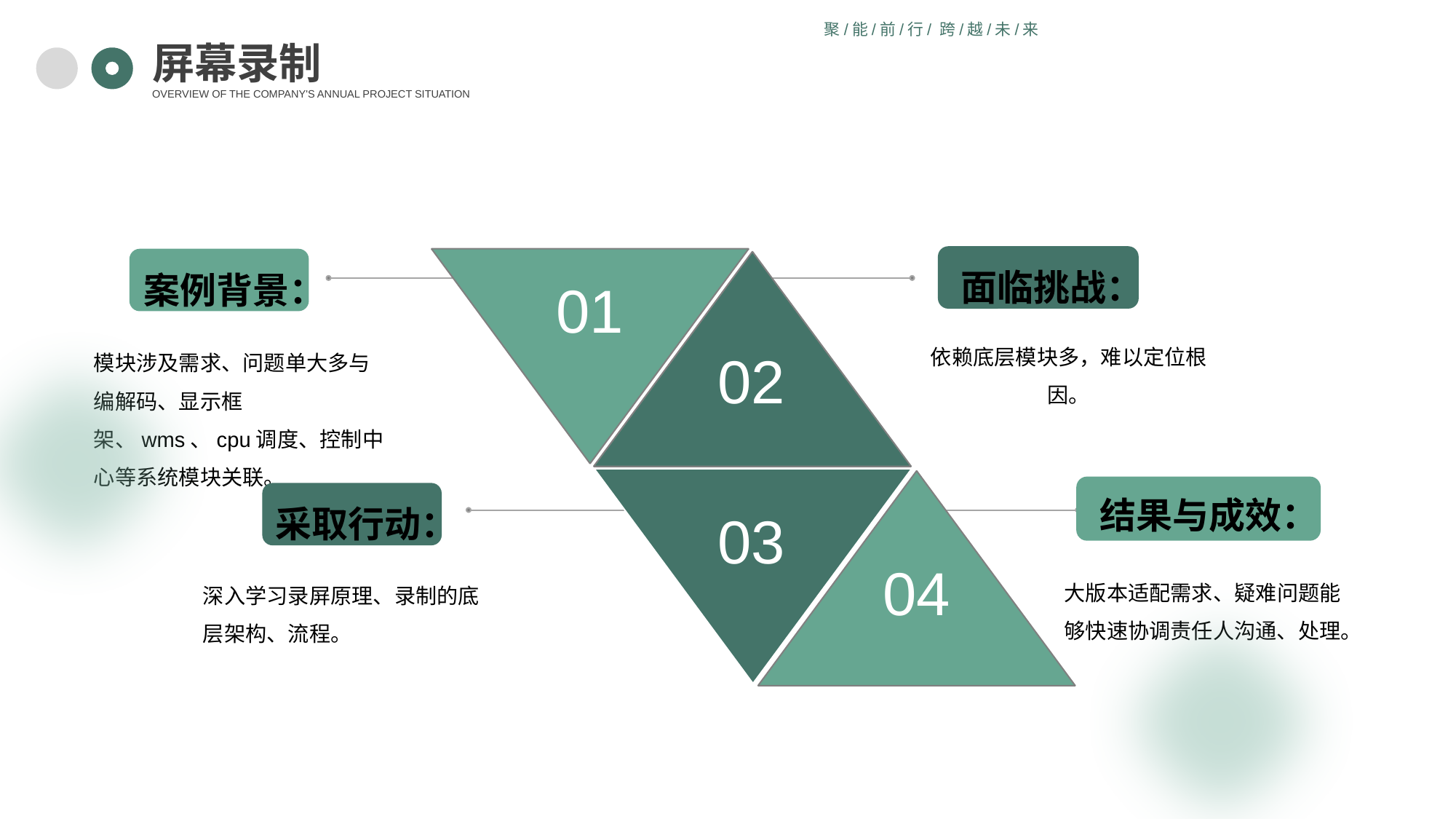

聚/能/前/行/ 跨/越/未/来
屏幕录制
OVERVIEW OF THE COMPANY'S ANNUAL PROJECT SITUATION

面临挑战：

依赖底层模块多，难以定位根因。
案例背景：

模块涉及需求、问题单大多与编解码、显示框架、wms、cpu调度、控制中心等系统模块关联。

01
02

03
04

结果与成效：

大版本适配需求、疑难问题能够快速协调责任人沟通、处理。
采取行动：

深入学习录屏原理、录制的底层架构、流程。